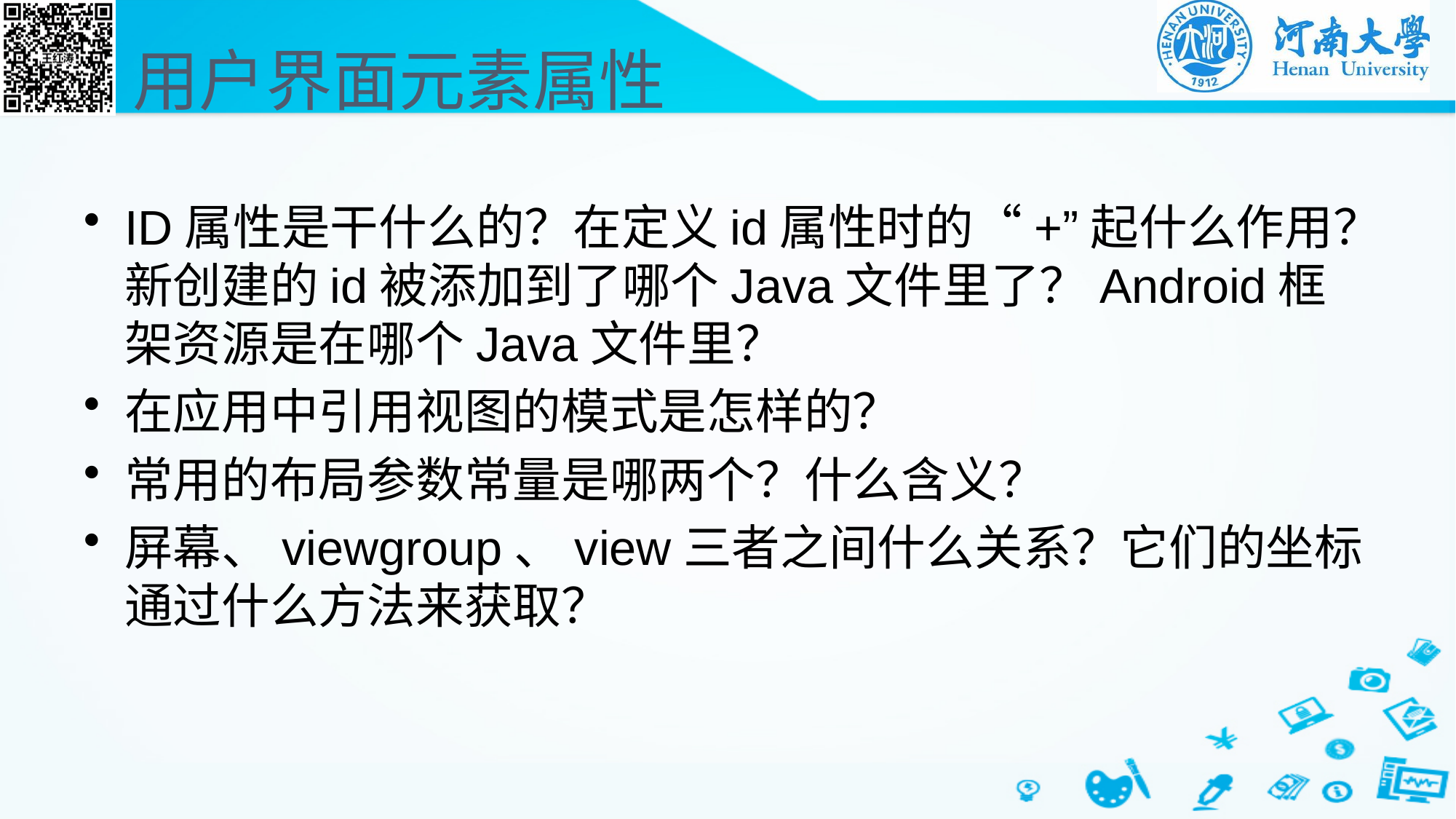

# 用户界面元素属性
ID属性是干什么的？在定义id属性时的“+”起什么作用？新创建的id被添加到了哪个Java文件里了？Android框架资源是在哪个Java文件里？
在应用中引用视图的模式是怎样的？
常用的布局参数常量是哪两个？什么含义？
屏幕、viewgroup、view三者之间什么关系？它们的坐标通过什么方法来获取？